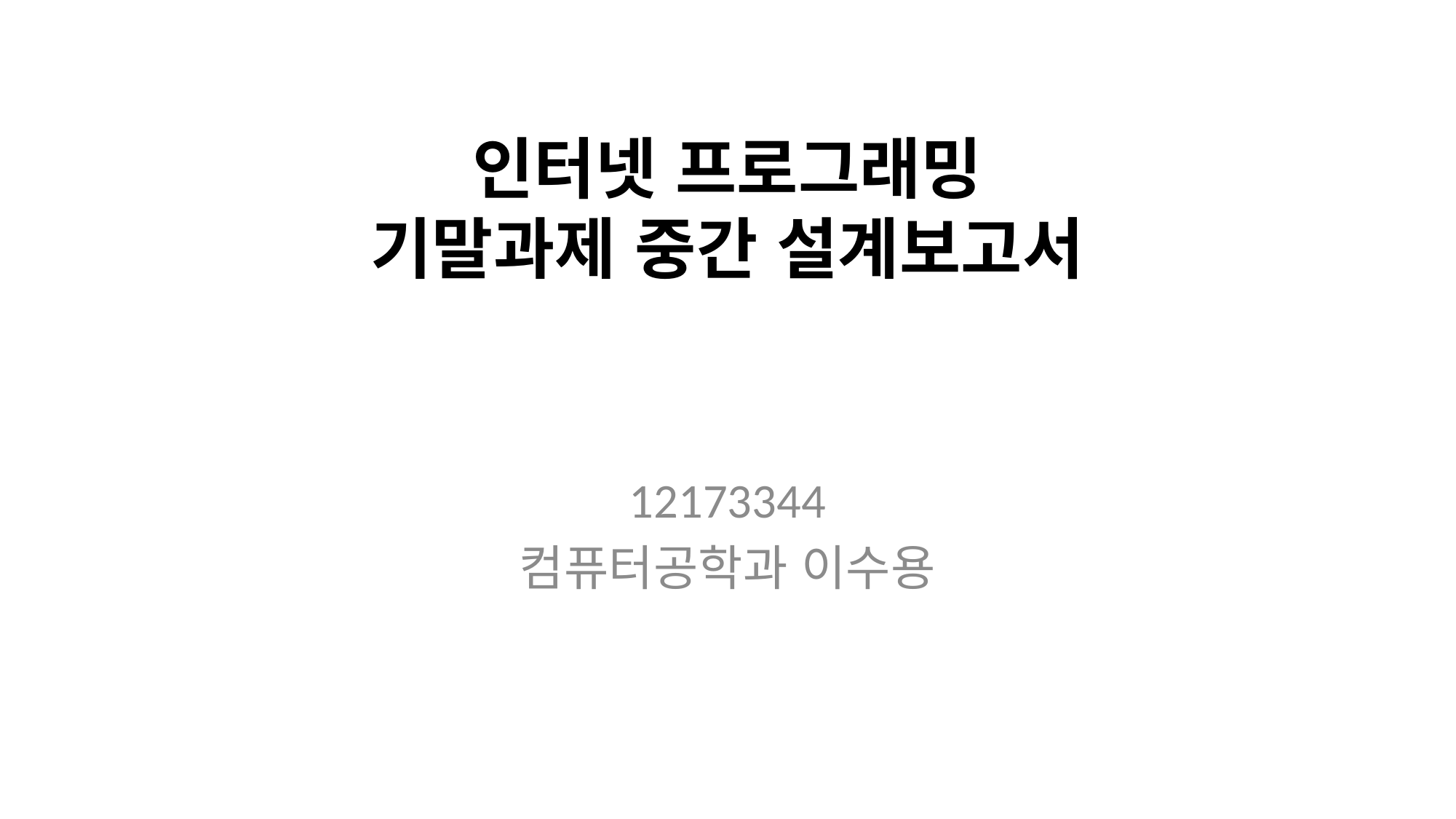

# 인터넷 프로그래밍 기말과제 중간 설계보고서
12173344
컴퓨터공학과 이수용